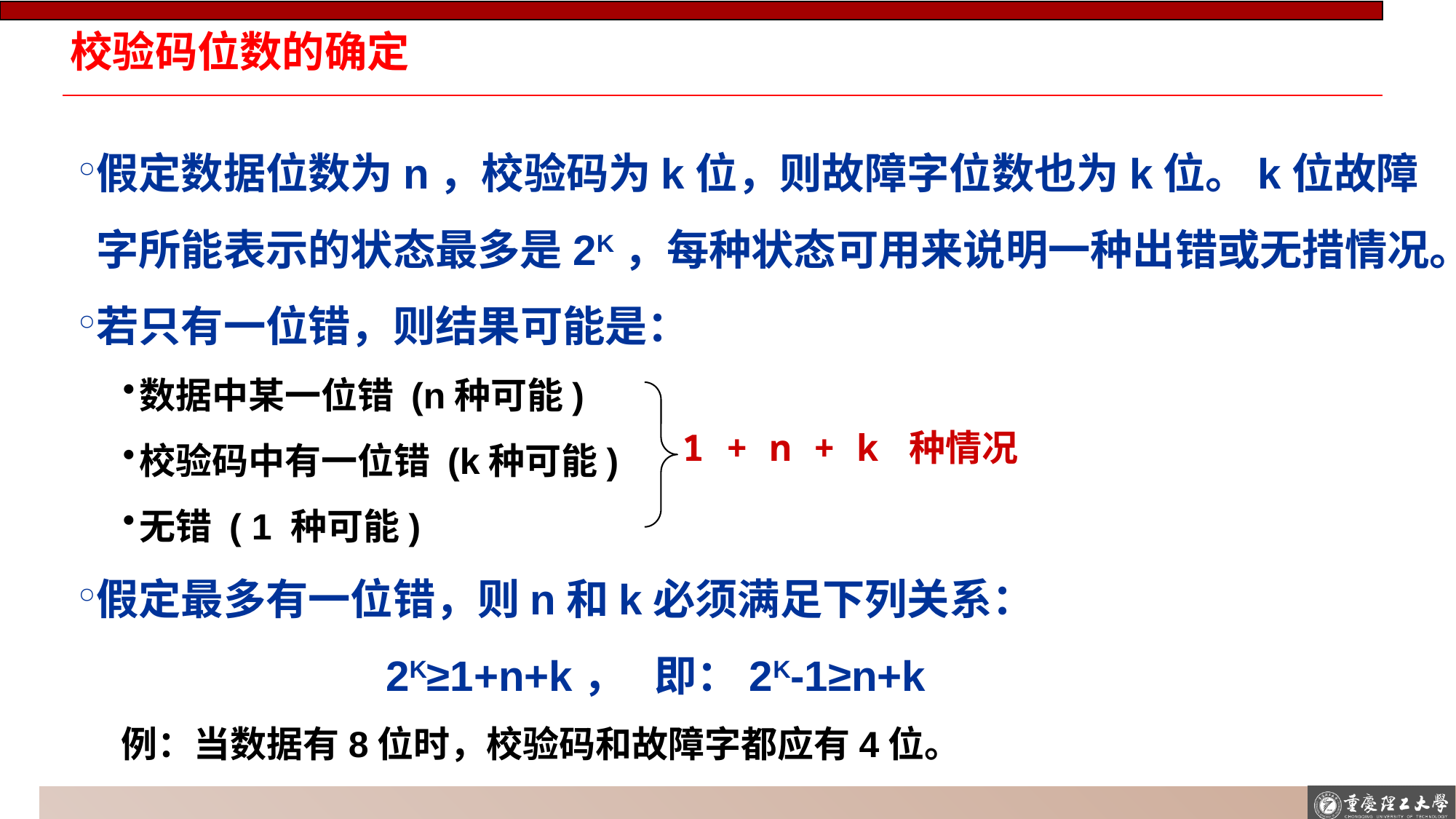

# 校验码位数的确定
假定数据位数为n，校验码为k位，则故障字位数也为k位。k位故障字所能表示的状态最多是2K，每种状态可用来说明一种出错或无措情况。
若只有一位错，则结果可能是：
数据中某一位错 (n种可能)
校验码中有一位错 (k种可能)
无错 ( 1 种可能)
假定最多有一位错，则n和k必须满足下列关系：
                          2K≥1+n+k，   即：2K-1≥n+k
例：当数据有8位时，校验码和故障字都应有4位。

1 + n + k 种情况